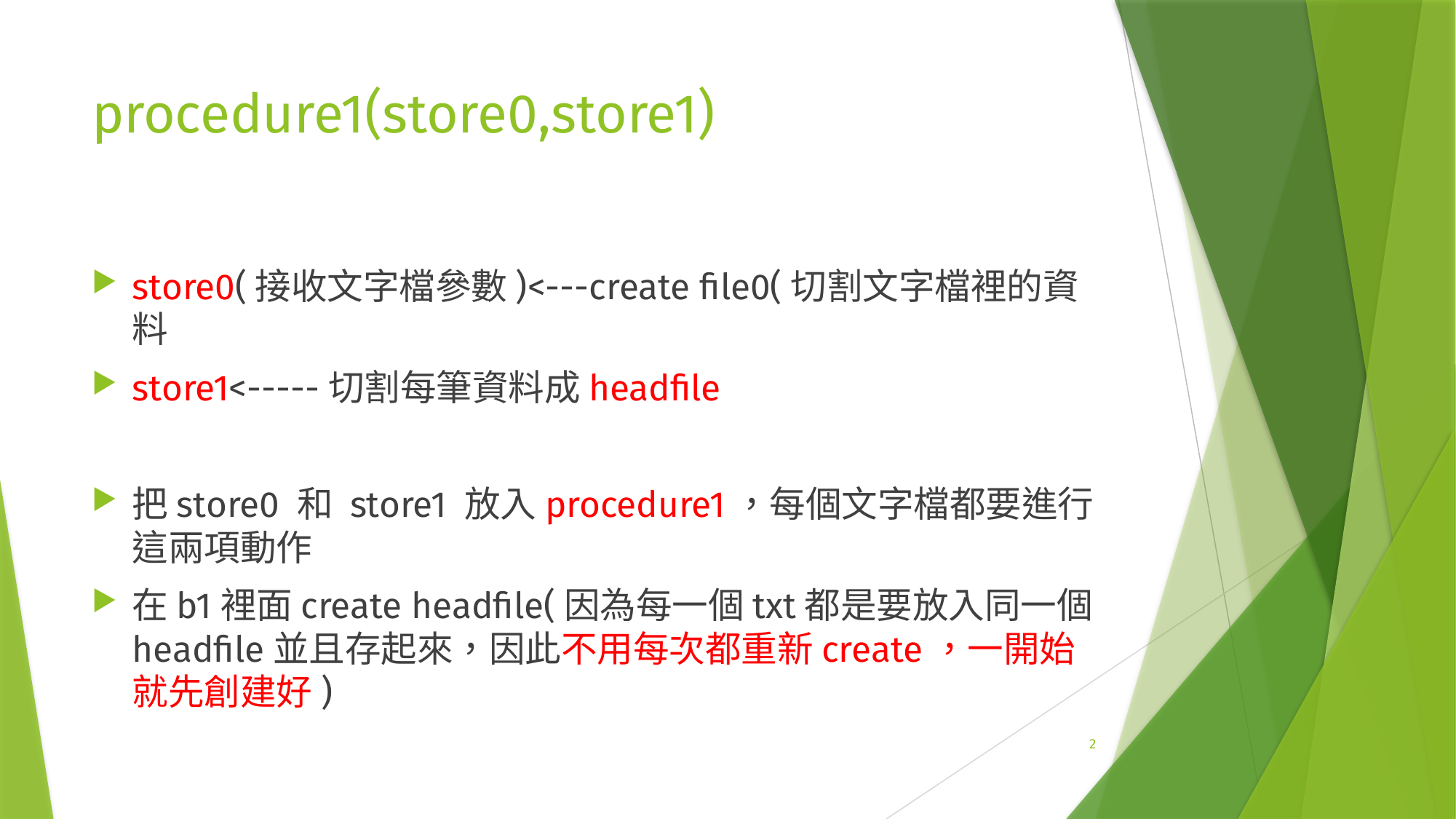

# procedure1(store0,store1)
store0(接收文字檔參數)<---create file0(切割文字檔裡的資料
store1<-----切割每筆資料成headfile

把store0 和 store1 放入procedure1，每個文字檔都要進行這兩項動作
在b1裡面create headfile(因為每一個txt都是要放入同一個headfile並且存起來，因此不用每次都重新create，一開始就先創建好)

2